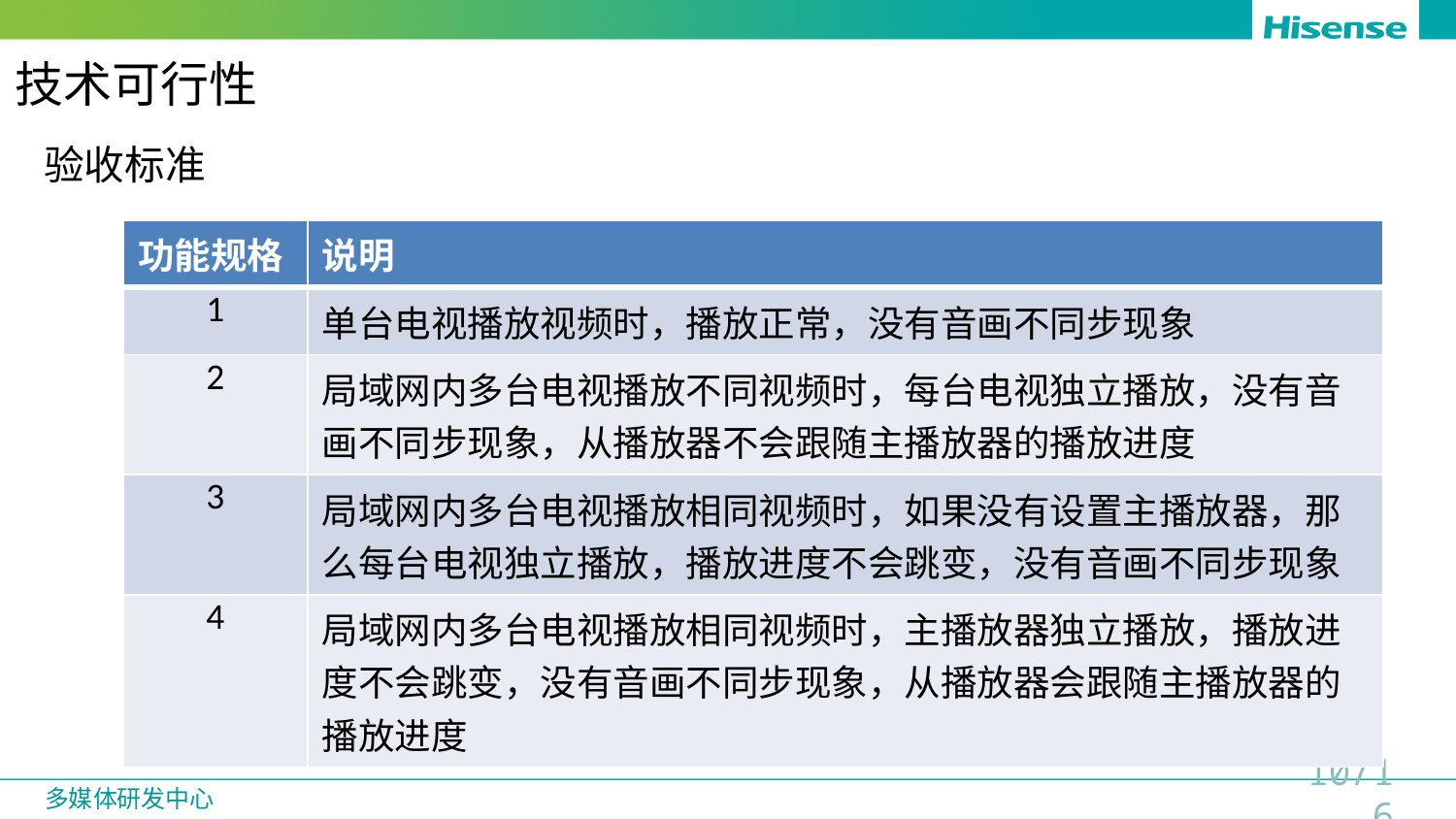

# 技术可行性
验收标准
| 功能规格 | 说明 |
| --- | --- |
| 1 | 单台电视播放视频时，播放正常，没有音画不同步现象 |
| 2 | 局域网内多台电视播放不同视频时，每台电视独立播放，没有音画不同步现象，从播放器不会跟随主播放器的播放进度 |
| 3 | 局域网内多台电视播放相同视频时，如果没有设置主播放器，那么每台电视独立播放，播放进度不会跳变，没有音画不同步现象 |
| 4 | 局域网内多台电视播放相同视频时，主播放器独立播放，播放进度不会跳变，没有音画不同步现象，从播放器会跟随主播放器的播放进度 |
10/16
多媒体研发中心